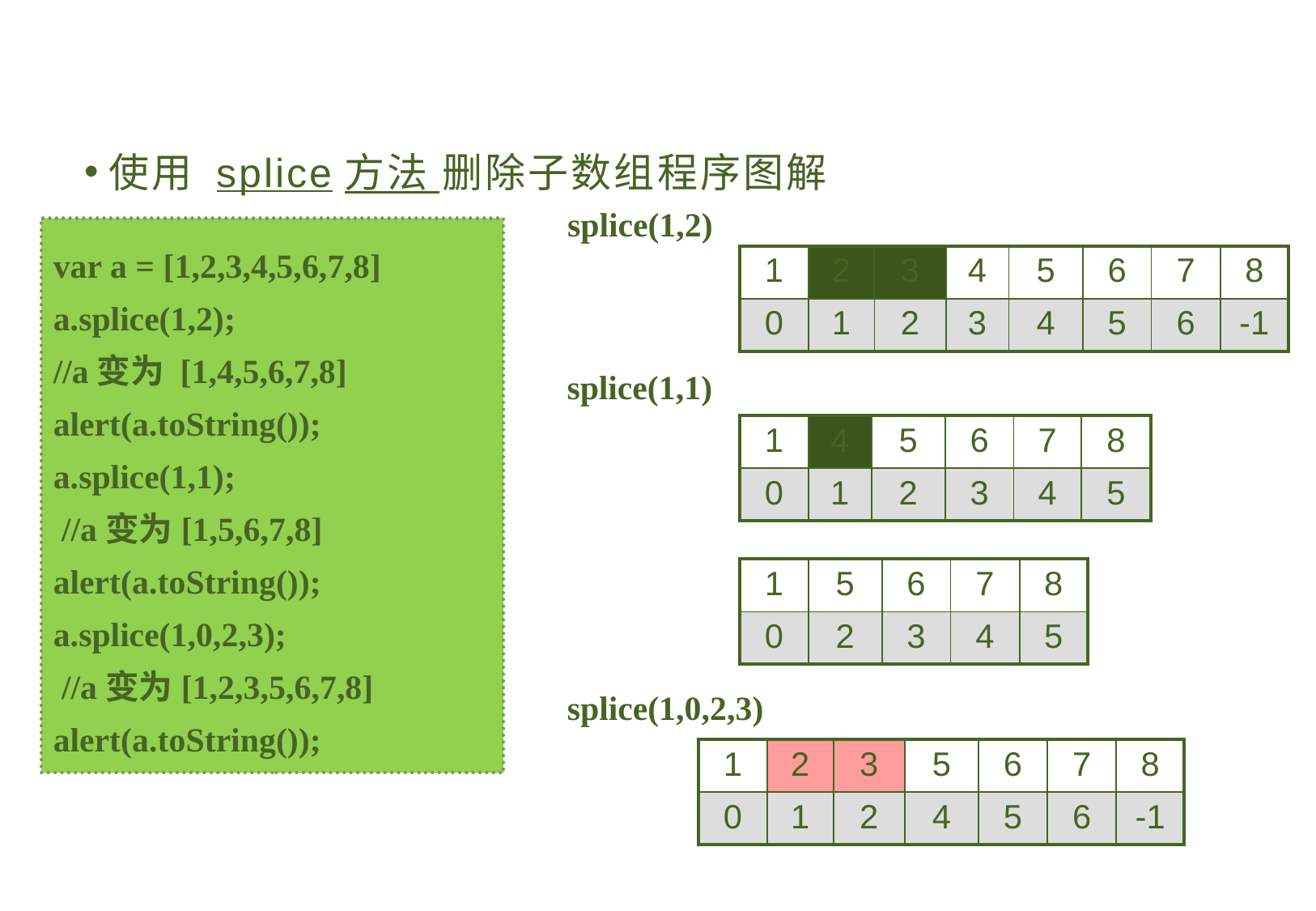

#
使用 splice方法 删除子数组程序图解
splice(1,2)
var a = [1,2,3,4,5,6,7,8]
a.splice(1,2);
//a变为 [1,4,5,6,7,8]
alert(a.toString());
a.splice(1,1);
 //a变为[1,5,6,7,8]
alert(a.toString());
a.splice(1,0,2,3);
 //a变为[1,2,3,5,6,7,8]
alert(a.toString());
| 1 | 2 | 3 | 4 | 5 | 6 | 7 | 8 |
| --- | --- | --- | --- | --- | --- | --- | --- |
| 0 | 1 | 2 | 3 | 4 | 5 | 6 | -1 |
splice(1,1)
| 1 | 4 | 5 | 6 | 7 | 8 |
| --- | --- | --- | --- | --- | --- |
| 0 | 1 | 2 | 3 | 4 | 5 |
| 1 | 5 | 6 | 7 | 8 |
| --- | --- | --- | --- | --- |
| 0 | 2 | 3 | 4 | 5 |
splice(1,0,2,3)
| 1 | 2 | 3 | 5 | 6 | 7 | 8 |
| --- | --- | --- | --- | --- | --- | --- |
| 0 | 1 | 2 | 4 | 5 | 6 | -1 |